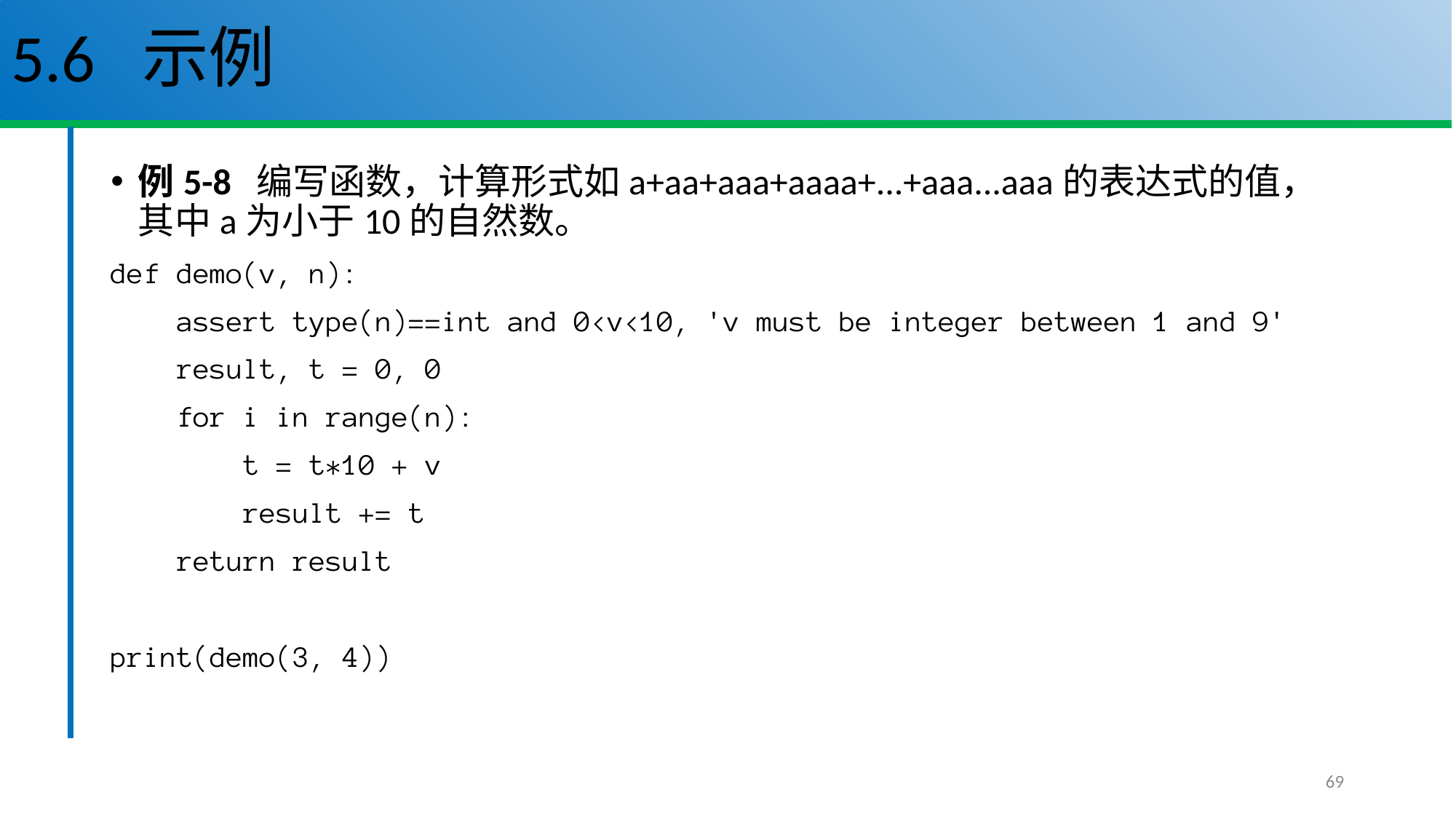

# 5.6  示例
例5-8  编写函数，计算形式如a+aa+aaa+aaaa+...+aaa...aaa的表达式的值，其中a为小于10的自然数。
def demo(v, n):
    assert type(n)==int and 0<v<10, 'v must be integer between 1 and 9'
    result, t = 0, 0
    for i in range(n):
        t = t*10 + v
        result += t
    return result

print(demo(3, 4))
69